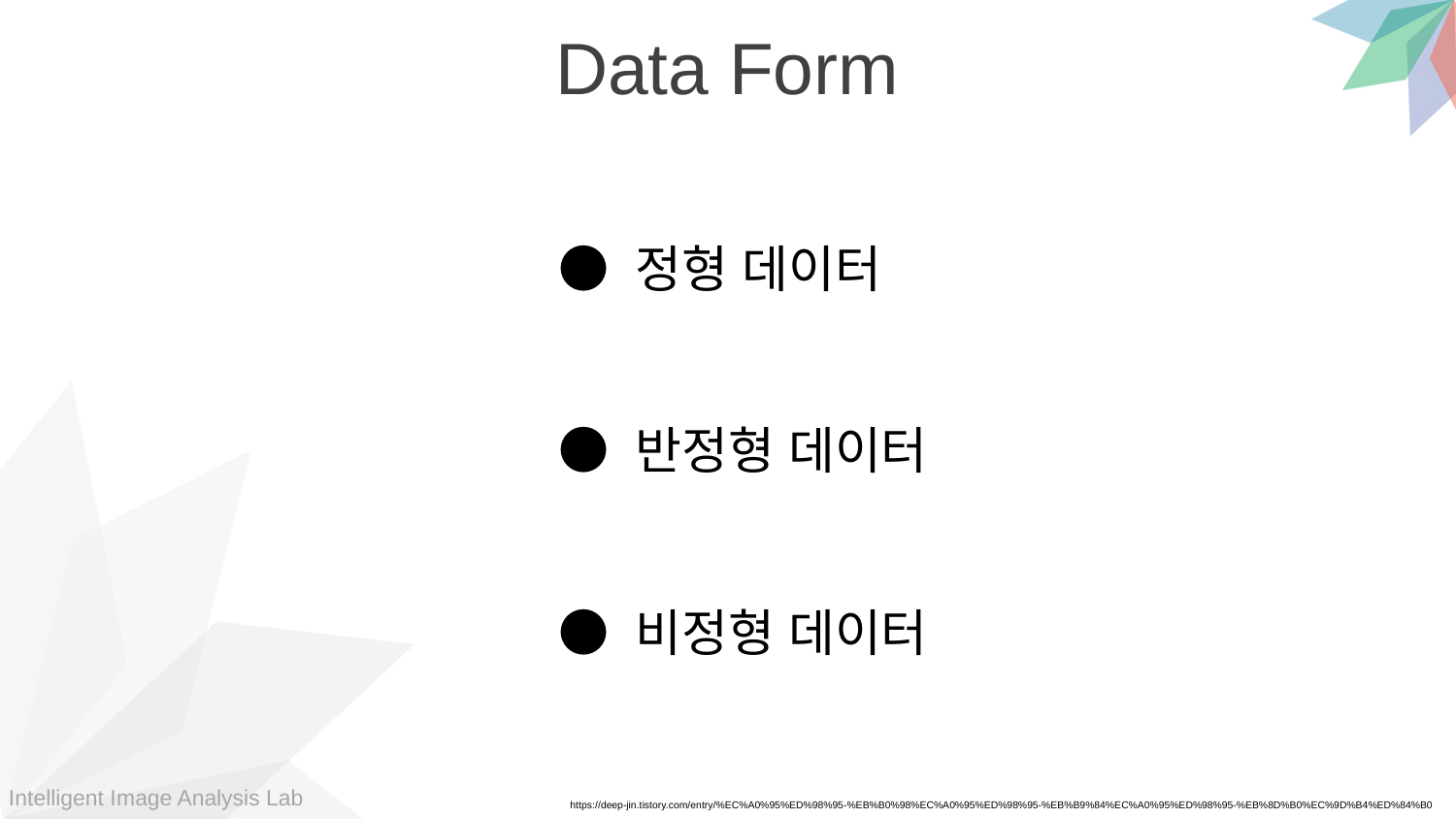

Data Form

● 정형 데이터

● 반정형 데이터

● 비정형 데이터
https://deep-jin.tistory.com/entry/%EC%A0%95%ED%98%95-%EB%B0%98%EC%A0%95%ED%98%95-%EB%B9%84%EC%A0%95%ED%98%95-%EB%8D%B0%EC%9D%B4%ED%84%B0